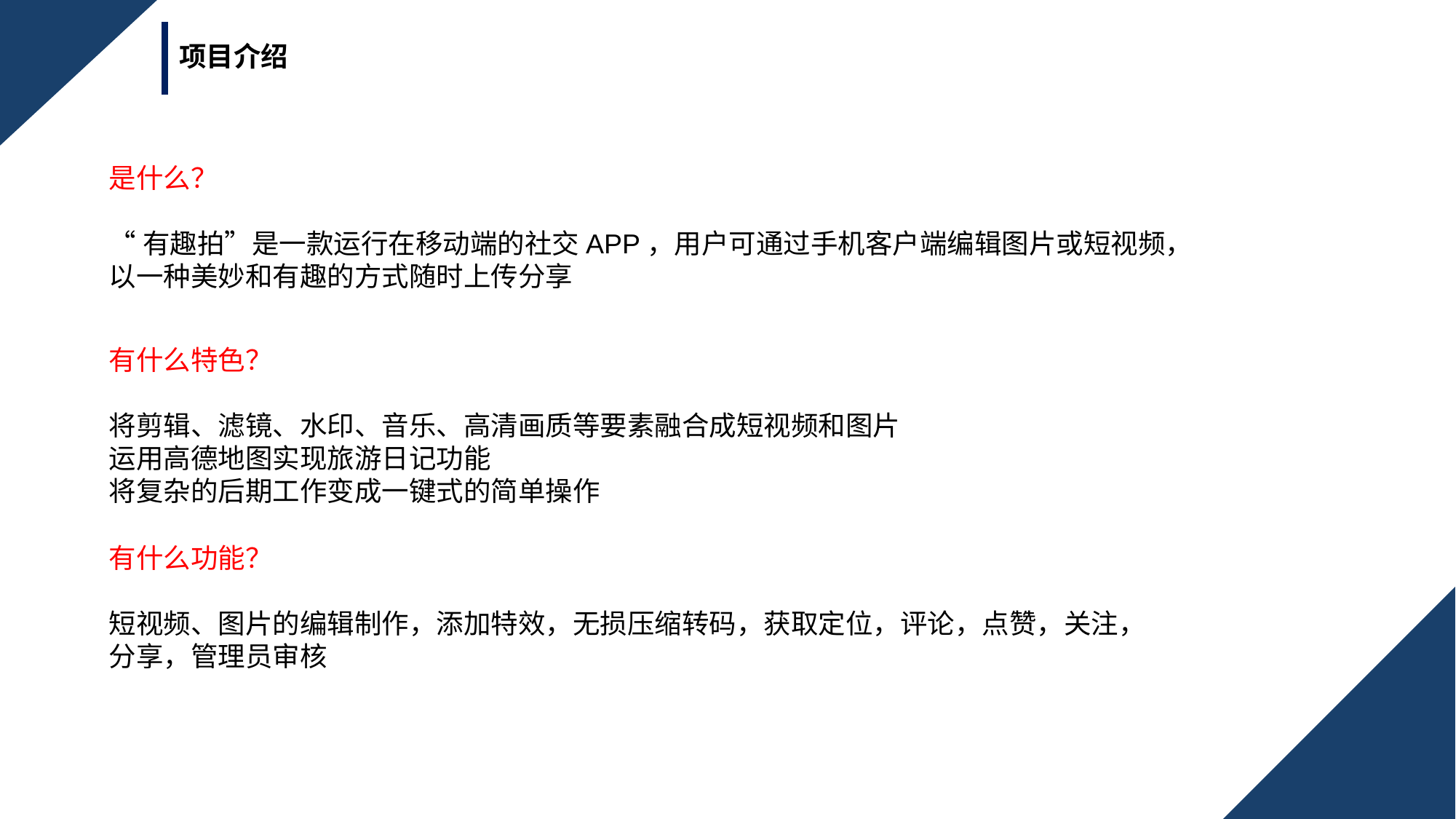

项目介绍
是什么？

“有趣拍”是一款运行在移动端的社交APP，用户可通过手机客户端编辑图片或短视频，以一种美妙和有趣的方式随时上传分享

有什么特色？

将剪辑、滤镜、水印、音乐、高清画质等要素融合成短视频和图片
运用高德地图实现旅游日记功能
将复杂的后期工作变成一键式的简单操作
有什么功能？

短视频、图片的编辑制作，添加特效，无损压缩转码，获取定位，评论，点赞，关注，分享，管理员审核